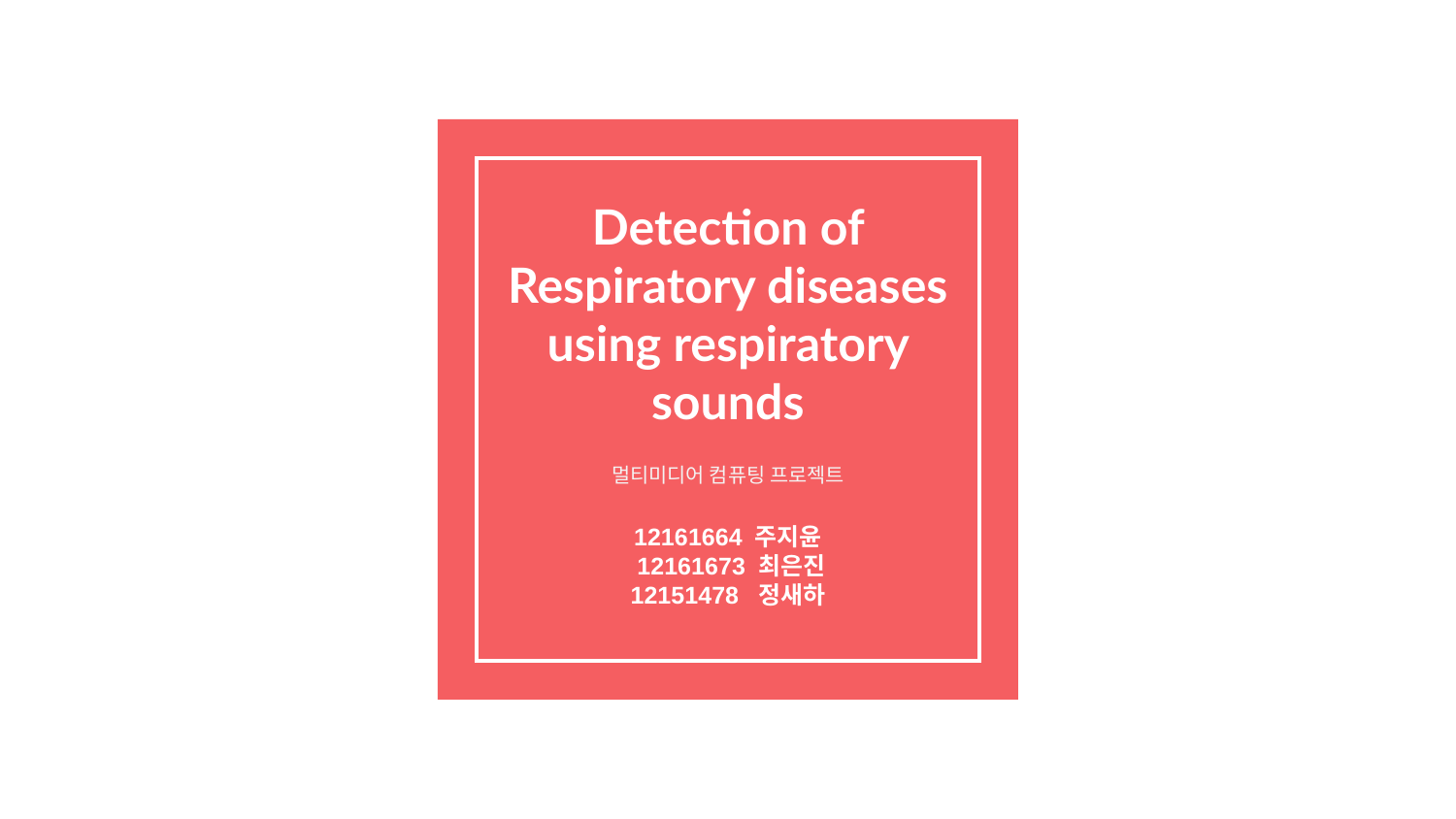

# Detection of Respiratory diseases using respiratory sounds
멀티미디어 컴퓨팅 프로젝트
12161664 주지윤
 12161673 최은진
12151478  정새하